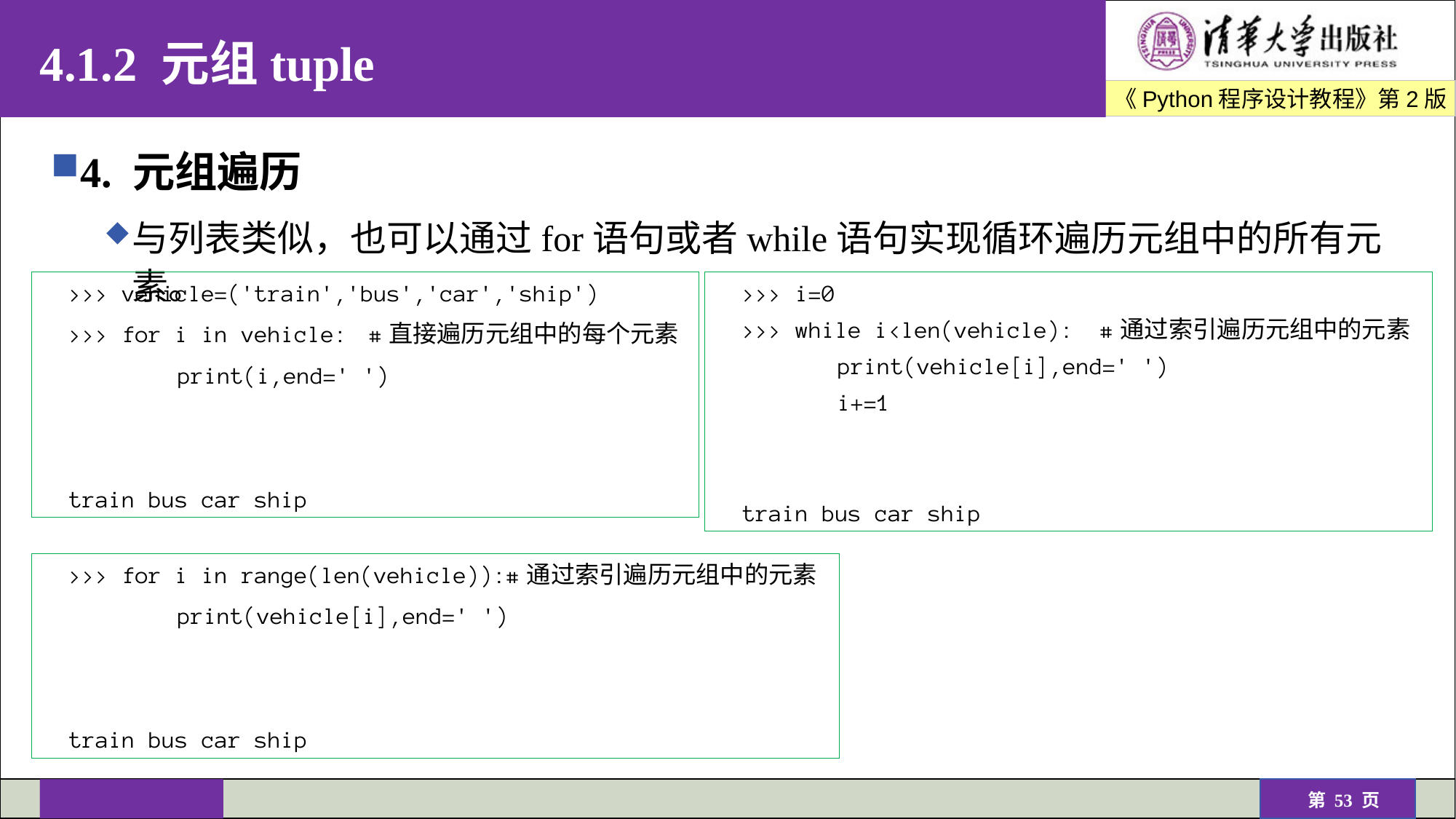

# 4.1.2 元组tuple
4. 元组遍历
与列表类似，也可以通过for语句或者while语句实现循环遍历元组中的所有元素。
>>> vehicle=('train','bus','car','ship')
>>> for i in vehicle:	#直接遍历元组中的每个元素
	  print(i,end=' ')

train bus car ship
>>> i=0
>>> while i<len(vehicle):  #通过索引遍历元组中的元素
	 print(vehicle[i],end=' ')
	 i+=1

train bus car ship
>>> for i in range(len(vehicle)):#通过索引遍历元组中的元素
	  print(vehicle[i],end=' ')

train bus car ship